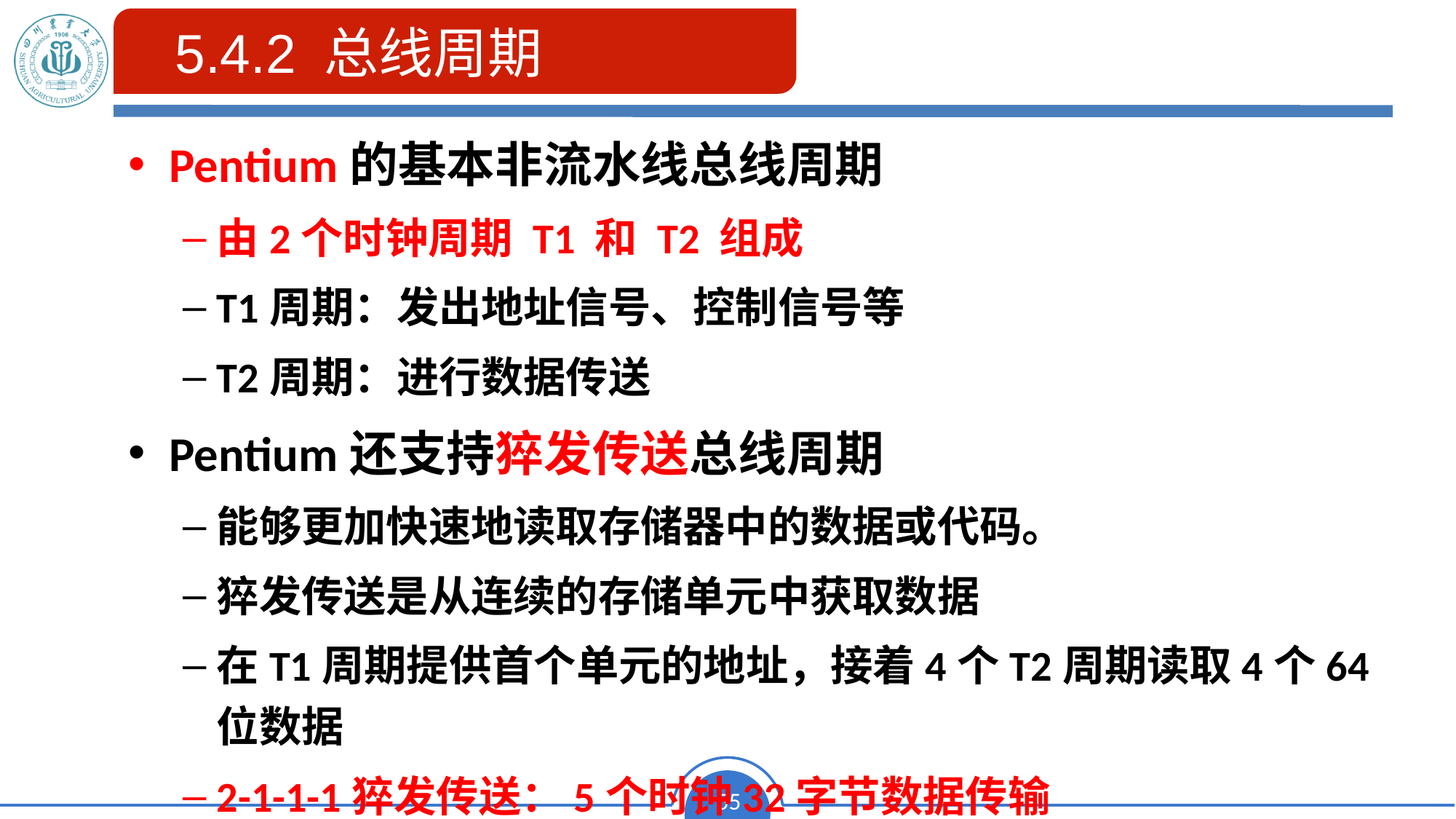

# 5.4.2 总线周期
   5.4.2 总线周期
Pentium的基本非流水线总线周期
由2个时钟周期 T1 和 T2 组成
T1周期：发出地址信号、控制信号等
T2周期：进行数据传送
Pentium还支持猝发传送总线周期
能够更加快速地读取存储器中的数据或代码。
猝发传送是从连续的存储单元中获取数据
在T1周期提供首个单元的地址，接着4个T2周期读取4个64位数据
2-1-1-1猝发传送：5个时钟32字节数据传输